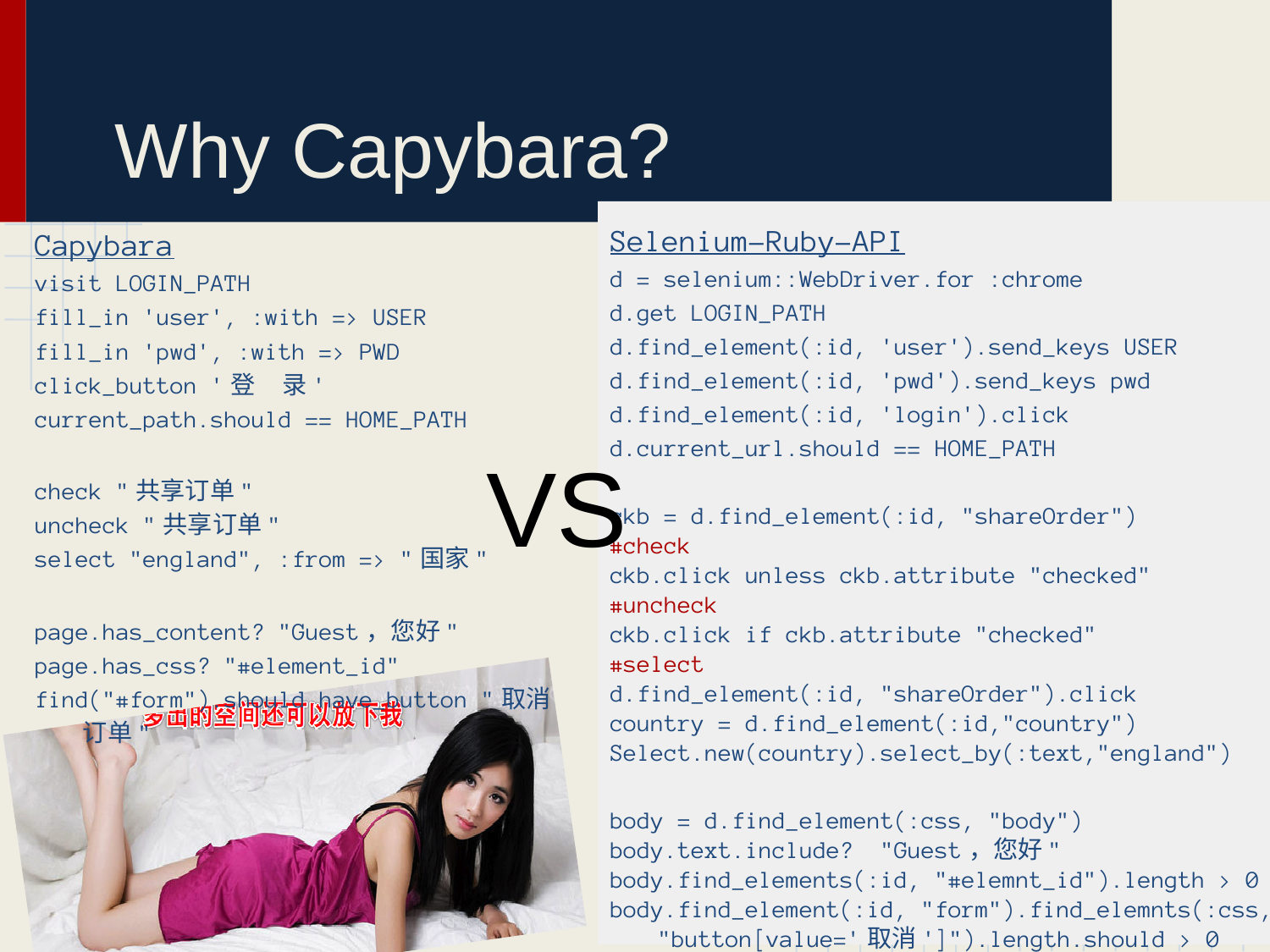

# Why Capybara?
Selenium-Ruby-API
d = selenium::WebDriver.for :chrome
d.get LOGIN_PATH
d.find_element(:id, 'user').send_keys USER
d.find_element(:id, 'pwd').send_keys pwd
d.find_element(:id, 'login').click
d.current_url.should == HOME_PATH

ckb = d.find_element(:id, "shareOrder")
#check
ckb.click unless ckb.attribute "checked"
#uncheck
ckb.click if ckb.attribute "checked"
#select
d.find_element(:id, "shareOrder").click
country = d.find_element(:id,"country")
Select.new(country).select_by(:text,"england")

body = d.find_element(:css, "body")
body.text.include?  "Guest，您好"
body.find_elements(:id, "#elemnt_id").length > 0
body.find_element(:id, "form").find_elemnts(:css, "button[value='取消']").length.should > 0

Capybara
visit LOGIN_PATH
fill_in 'user', :with => USER
fill_in 'pwd', :with => PWD
click_button '登  录'
current_path.should == HOME_PATH

check "共享订单"
uncheck "共享订单"
select "england", :from => "国家"

page.has_content? "Guest，您好"
page.has_css? "#element_id"
find("#form").should have_button "取消订单"

VS